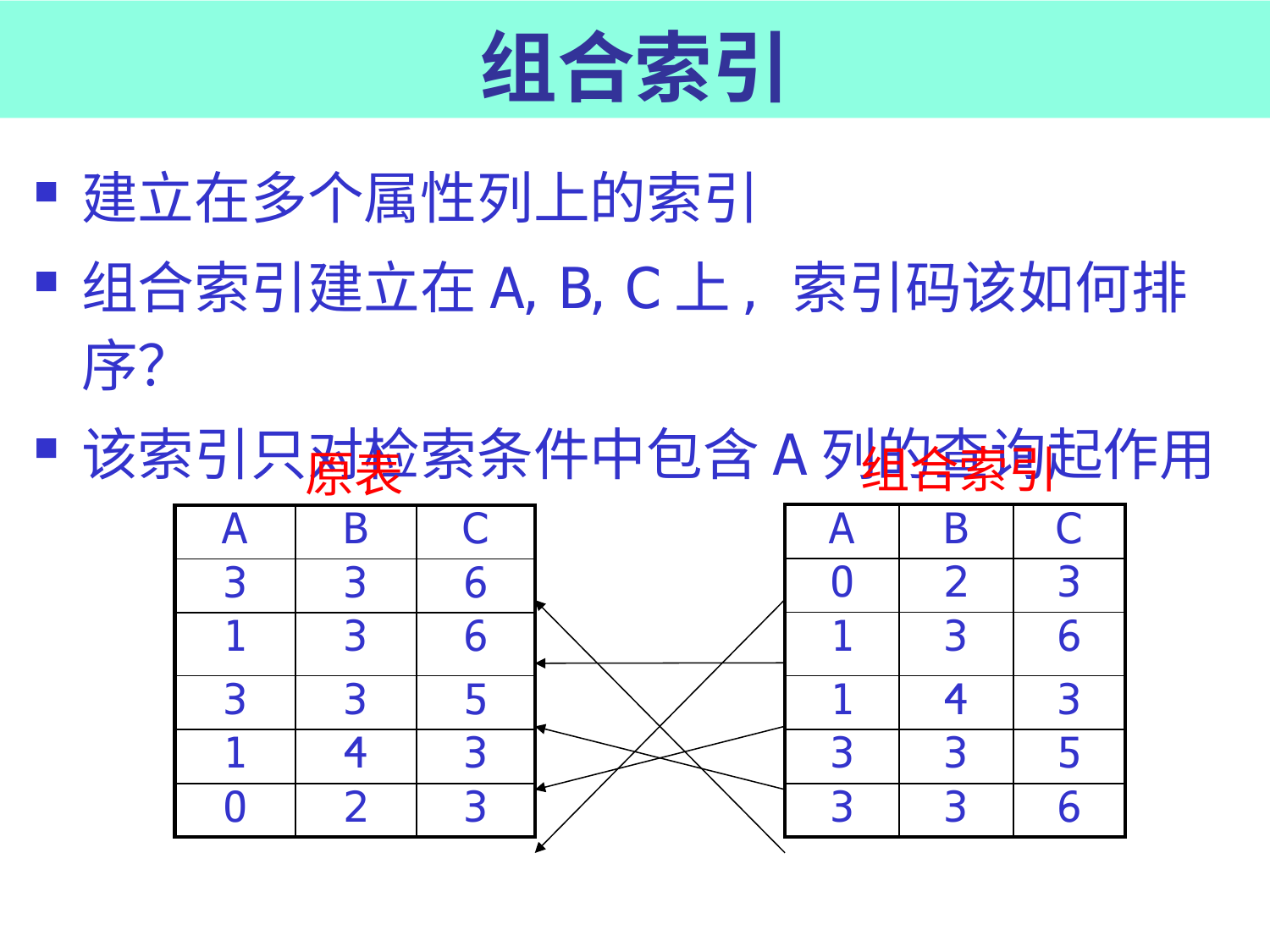

# 组合索引
建立在多个属性列上的索引
组合索引建立在A, B, C上, 索引码该如何排序？
该索引只对检索条件中包含A列的查询起作用
组合索引
原表
| A | B | C |
| --- | --- | --- |
| 0 | 2 | 3 |
| 1 | 3 | 6 |
| 1 | 4 | 3 |
| 3 | 3 | 5 |
| 3 | 3 | 6 |
| A | B | C |
| --- | --- | --- |
| 3 | 3 | 6 |
| 1 | 3 | 6 |
| 3 | 3 | 5 |
| 1 | 4 | 3 |
| 0 | 2 | 3 |